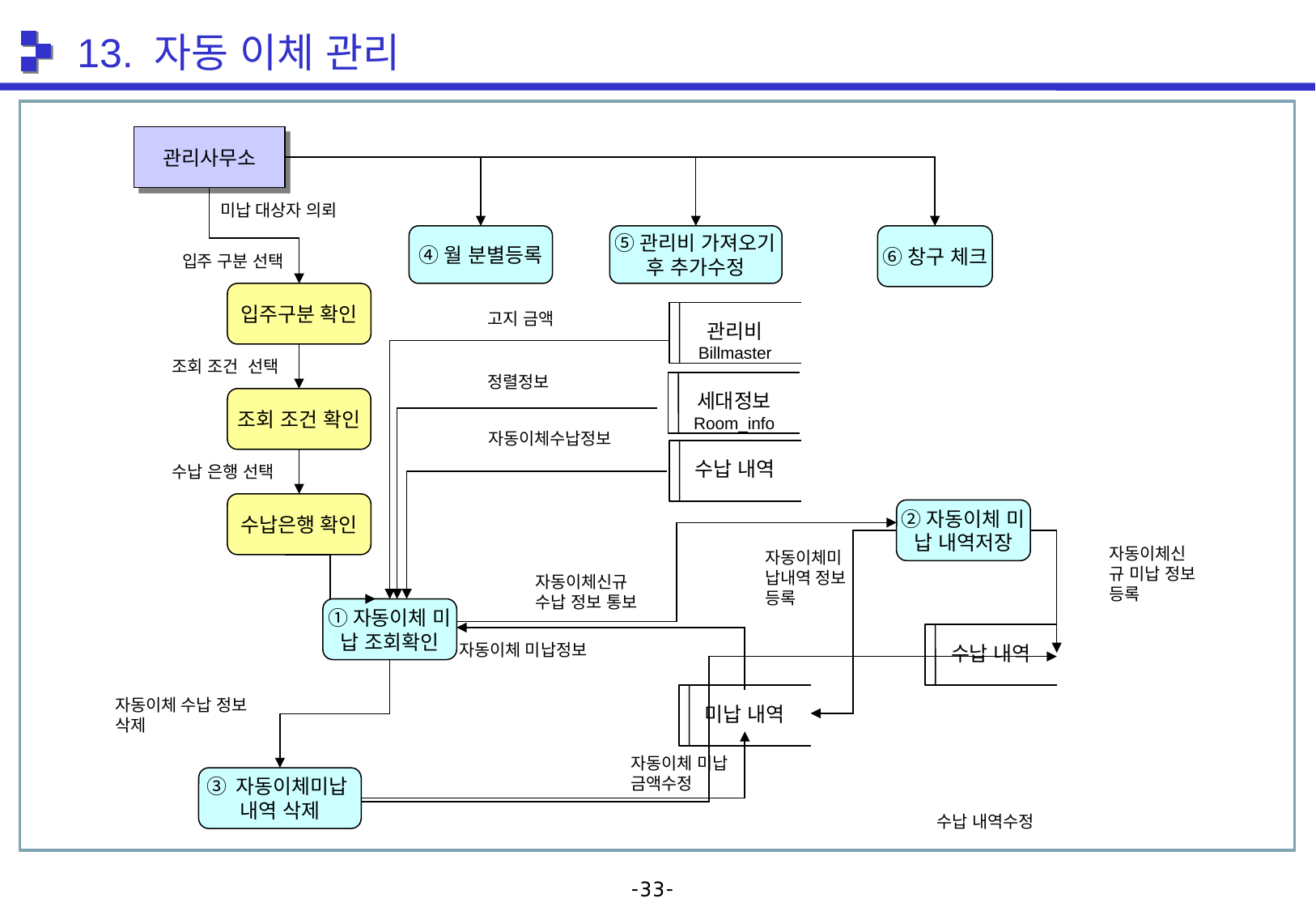

13. 자동 이체 관리

관리사무소
미납 대상자 의뢰
④월 분별등록
 ⑤관리비 가져오기
후 추가수정
⑥창구 체크
입주 구분 선택
입주구분 확인
고지 금액

관리비
Billmaster

조회 조건  선택
정렬정보

세대정보
Room_info

조회 조건 확인
자동이체수납정보

수납 내역

수납 은행 선택
수납은행 확인

②자동이체 미
납 내역저장

자동이체신규 미납 정보 등록
자동이체미납내역 정보 등록
자동이체신규 수납 정보 통보
①자동이체 미
납 조회확인

수납 내역

자동이체 미납정보

미납 내역

자동이체 수납 정보 삭제
자동이체 미납 금액수정
③ 자동이체미납
내역 삭제
수납 내역수정